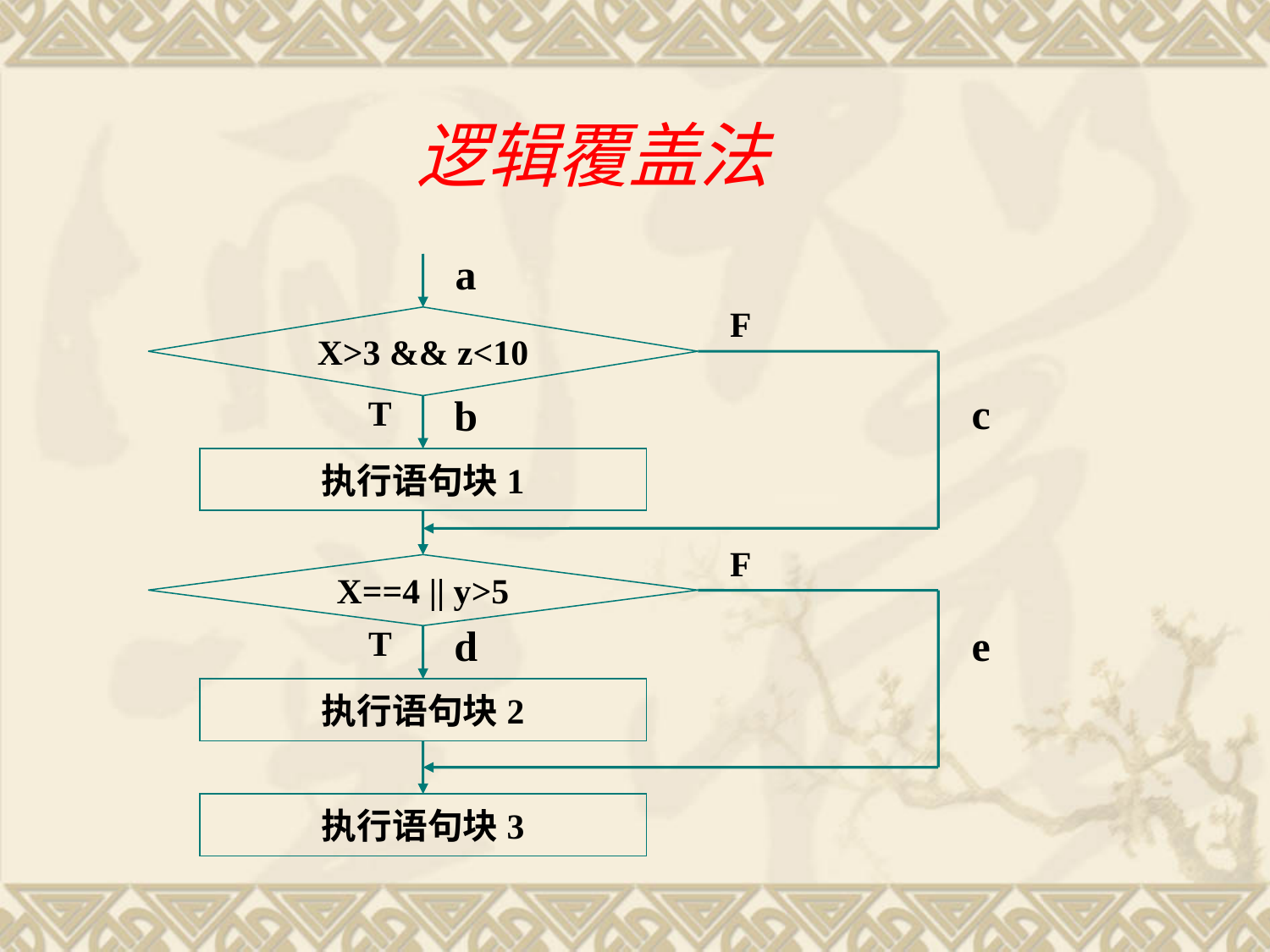

# 逻辑覆盖法
a

F
X>3 && z<10

c
b
T

执行语句块1

F
X==4 || y>5

d
e
T

执行语句块2

执行语句块3